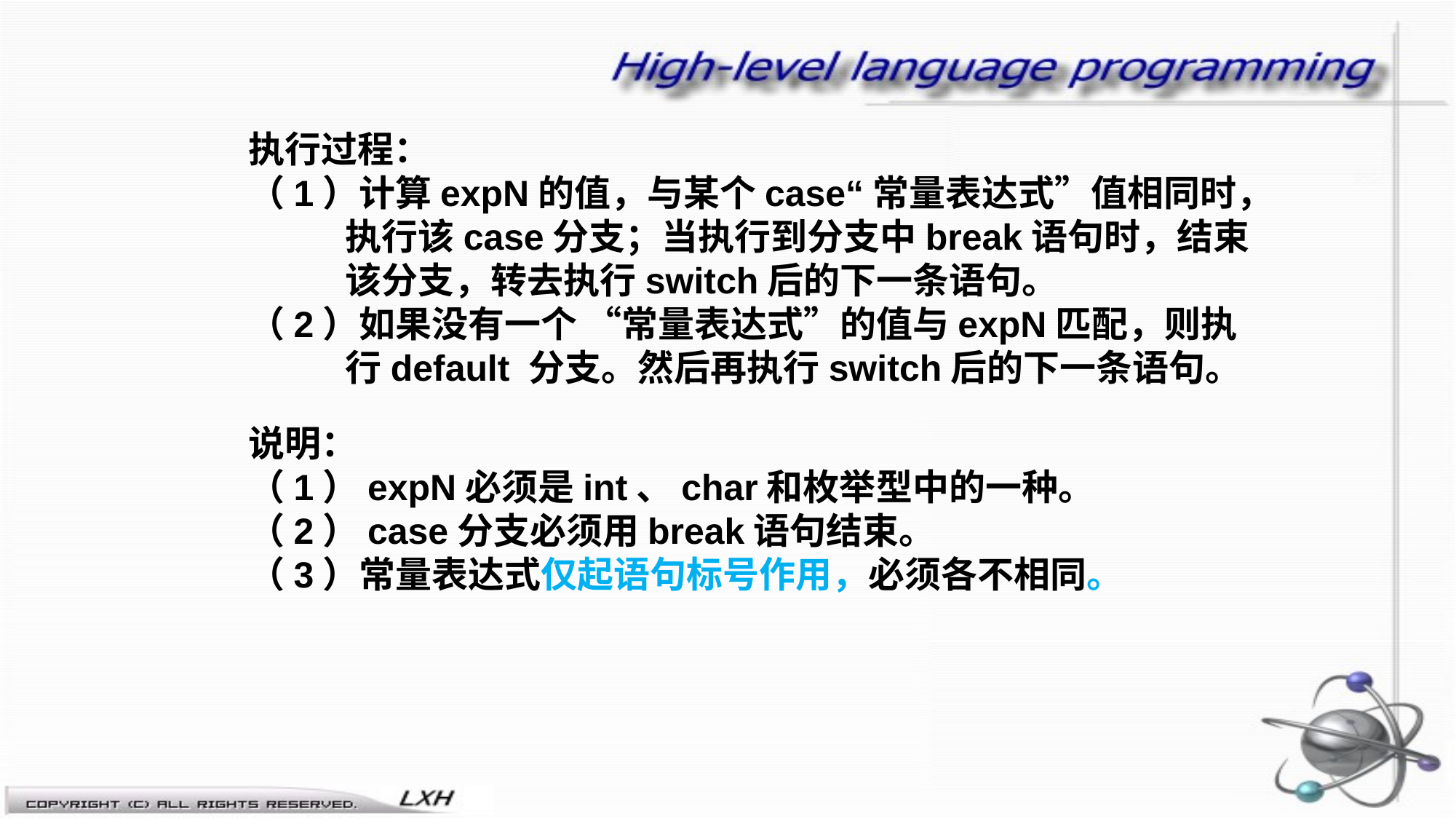

执行过程：
（1）计算expN的值，与某个case“常量表达式”值相同时，执行该case分支；当执行到分支中break语句时，结束该分支，转去执行switch后的下一条语句。
（2）如果没有一个 “常量表达式”的值与expN匹配，则执行default 分支。然后再执行switch后的下一条语句。
说明：
（1）expN必须是int、char和枚举型中的一种。
（2）case分支必须用break语句结束。
（3）常量表达式仅起语句标号作用，必须各不相同。